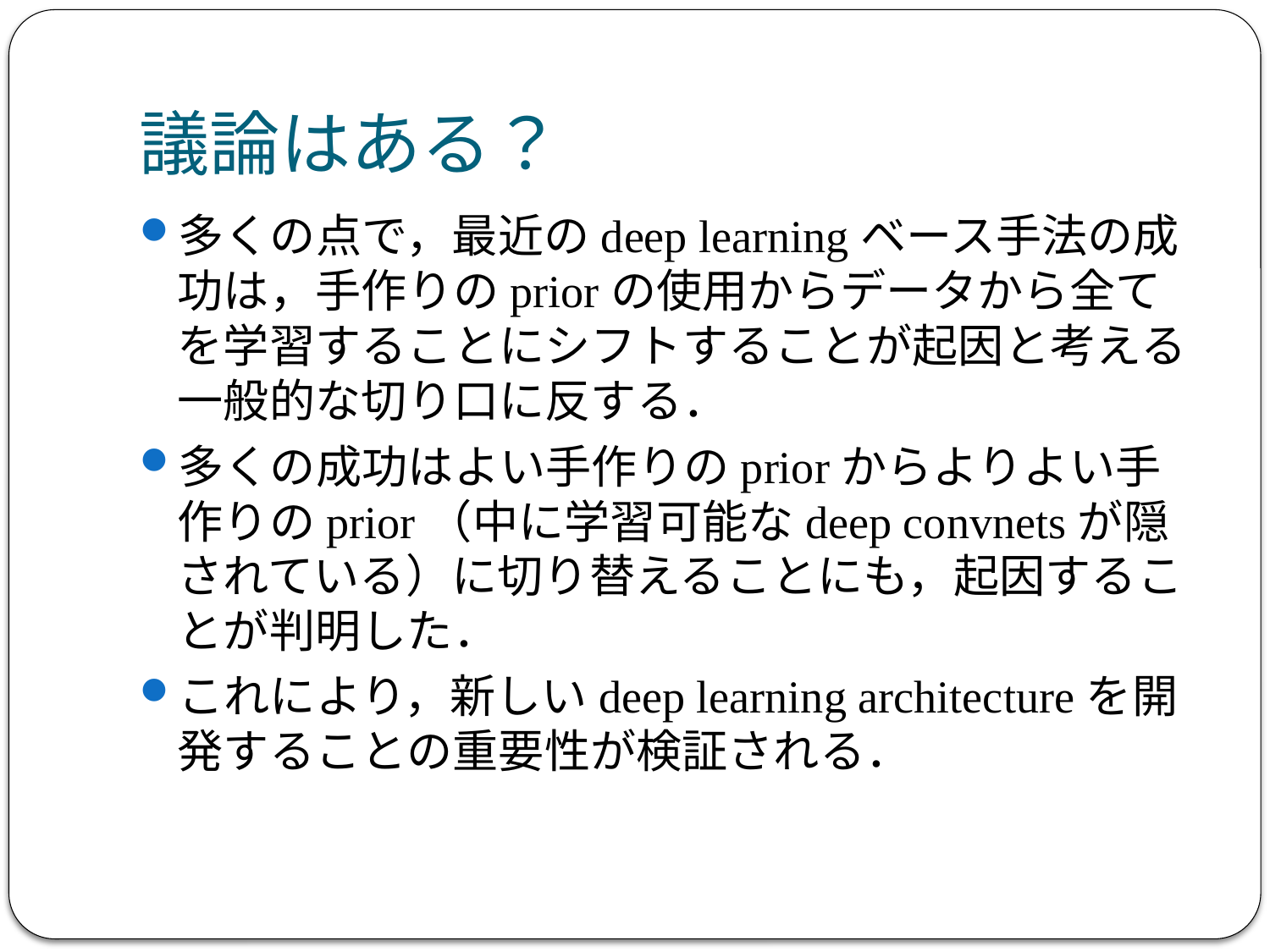

# 議論はある？
多くの点で，最近のdeep learningベース手法の成功は，手作りのpriorの使用からデータから全てを学習することにシフトすることが起因と考える一般的な切り口に反する．
多くの成功はよい手作りのpriorからよりよい手作りのprior（中に学習可能なdeep convnetsが隠されている）に切り替えることにも，起因することが判明した．
これにより，新しいdeep learning architectureを開発することの重要性が検証される．